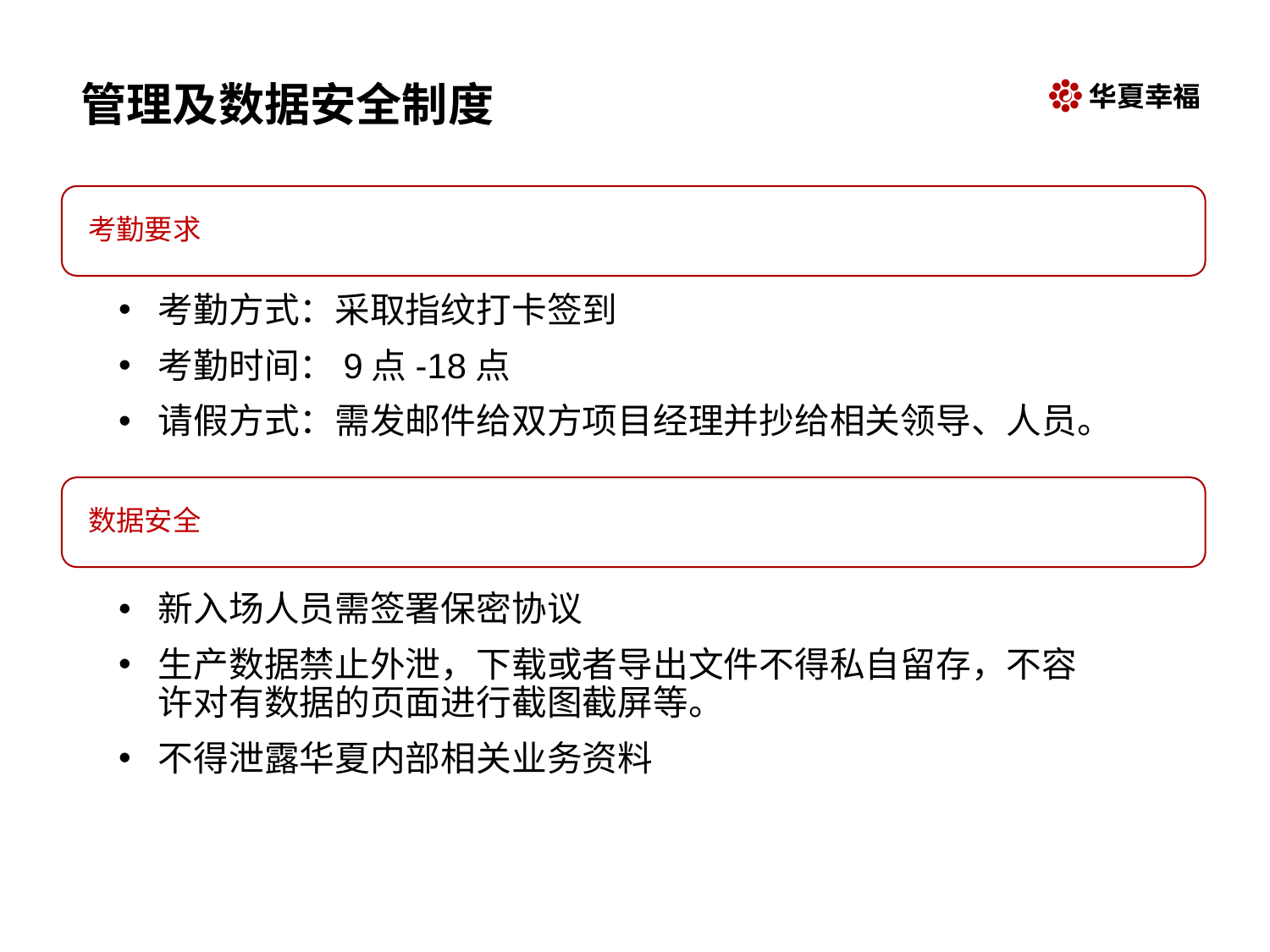

# 管理及数据安全制度

考勤要求
考勤方式：采取指纹打卡签到
考勤时间：9点-18点
请假方式：需发邮件给双方项目经理并抄给相关领导、人员。

数据安全
新入场人员需签署保密协议
生产数据禁止外泄，下载或者导出文件不得私自留存，不容许对有数据的页面进行截图截屏等。
不得泄露华夏内部相关业务资料